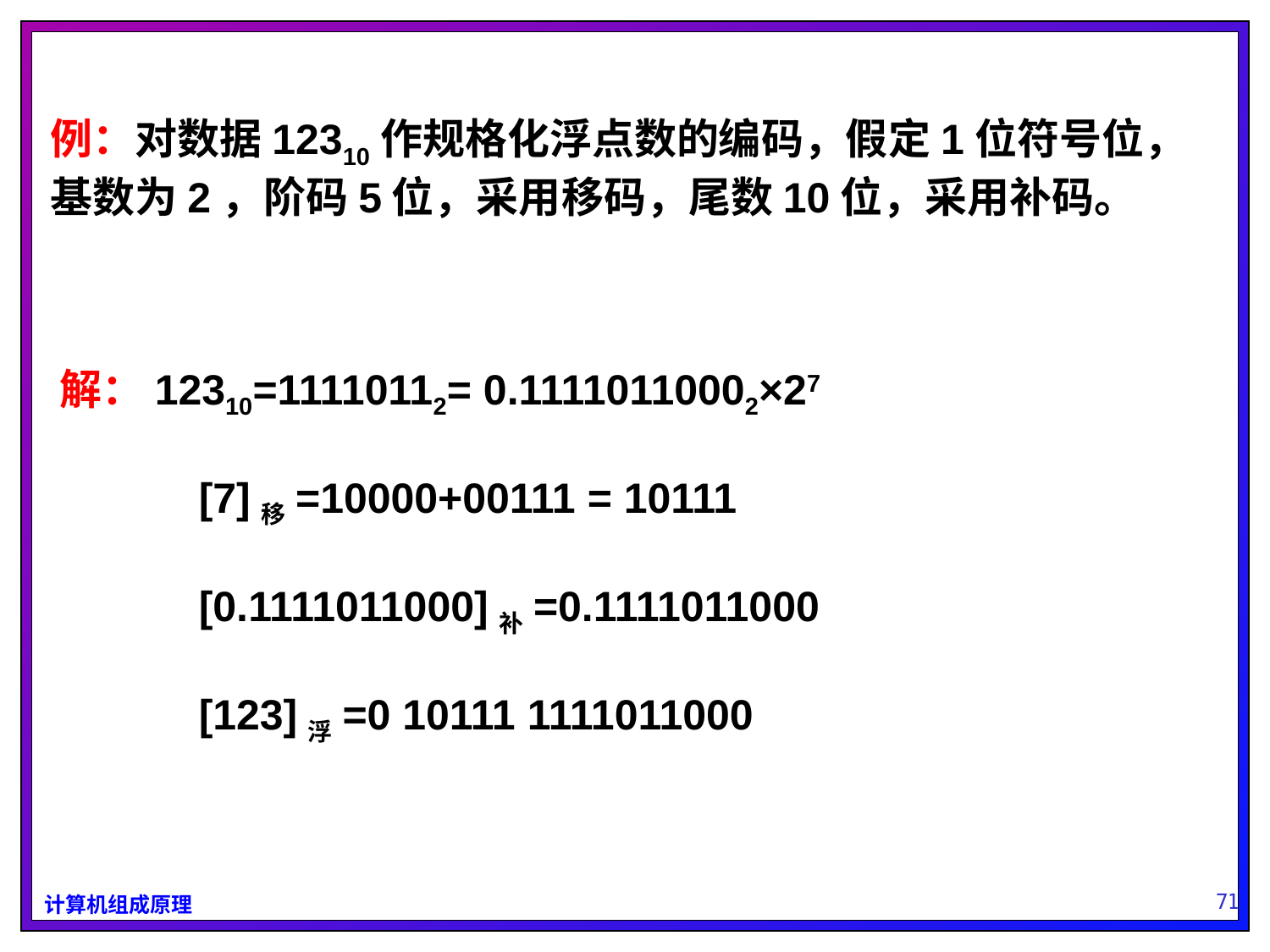

例：对数据12310作规格化浮点数的编码，假定1位符号位，基数为2，阶码5位，采用移码，尾数10位，采用补码。
解：12310=11110112= 0.11110110002×27

	 [7]移=10000+00111 = 10111

	 [0.1111011000]补=0.1111011000

   	 [123]浮=0 10111 1111011000